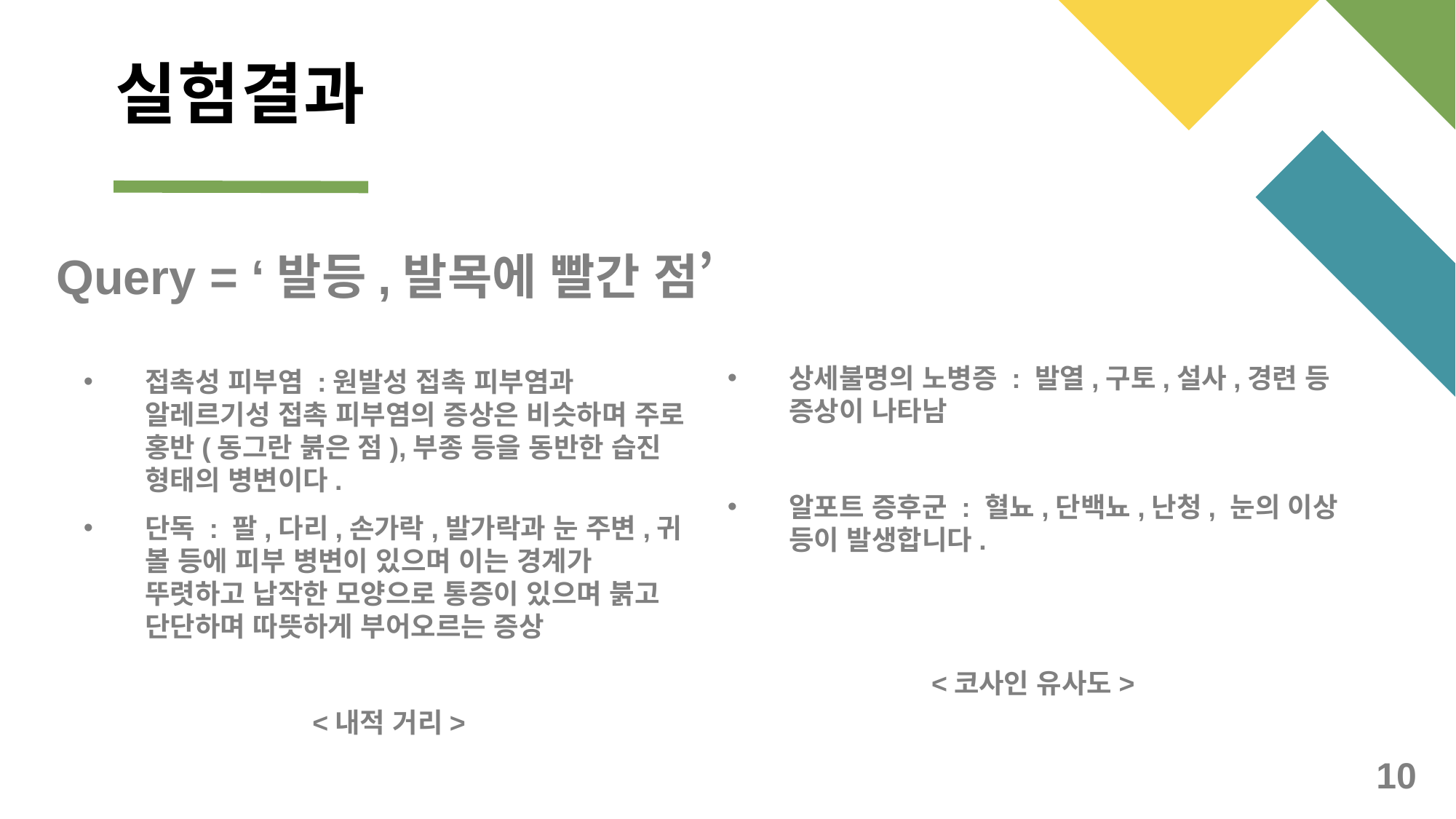

# 실험결과
Query = ‘발등,발목에 빨간 점’
상세불명의 노병증 : 발열,구토,설사,경련 등 증상이 나타남

알포트 증후군 : 혈뇨,단백뇨,난청, 눈의 이상 등이 발생합니다.

<코사인 유사도>

접촉성 피부염 :원발성 접촉 피부염과 알레르기성 접촉 피부염의 증상은 비슷하며 주로  홍반(동그란 붉은 점),부종 등을 동반한 습진 형태의 병변이다.
단독 : 팔,다리,손가락,발가락과 눈 주변,귀 볼 등에 피부 병변이 있으며 이는 경계가 뚜렷하고 납작한 모양으로 통증이 있으며 붉고 단단하며 따뜻하게 부어오르는 증상

<내적 거리>

10